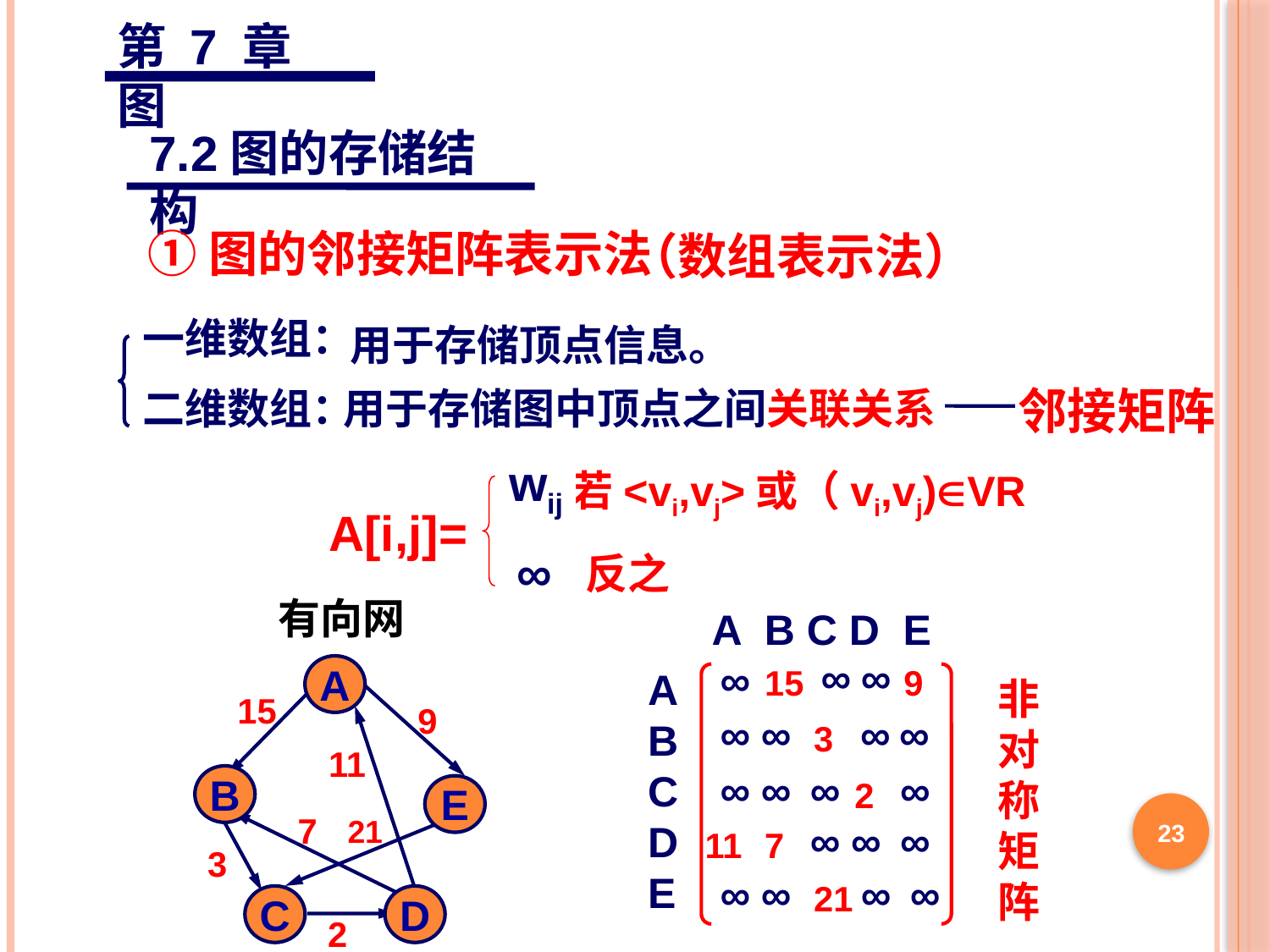

第 7 章  图

7.2图的存储结构

①图的邻接矩阵表示法
（数组表示法）
一维数组：
用于存储顶点信息。

邻接矩阵
二维数组：
用于存储图中顶点之间关联关系

若<vi,vj>或（vi,vj)∈VR

A[i,j]=
0    反之
wij
∞
有向网
A  B C D  E
∞
∞
∞
15
9
A

B
E

C
D

15
9
11
7
21
3
2
A
B
C
D
E

非
对
称
矩
阵
∞
∞
∞
∞
3
∞
∞
∞
∞
2
23
∞
∞
∞
11
7
∞
∞
∞
∞
21